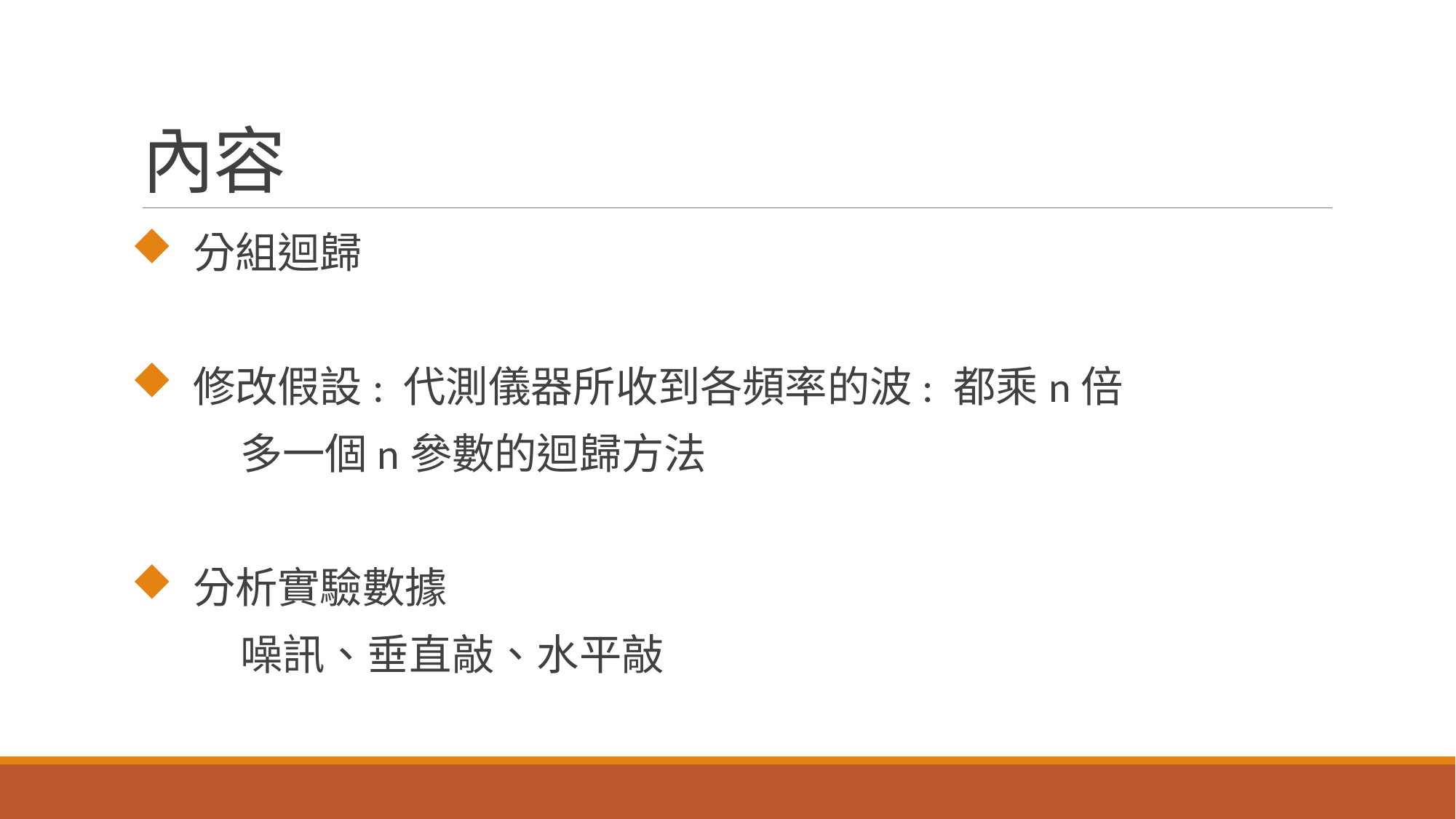

# 內容
 分組迴歸

 修改假設: 代測儀器所收到各頻率的波: 都乘n倍
	多一個n參數的迴歸方法

 分析實驗數據
	噪訊、垂直敲、水平敲